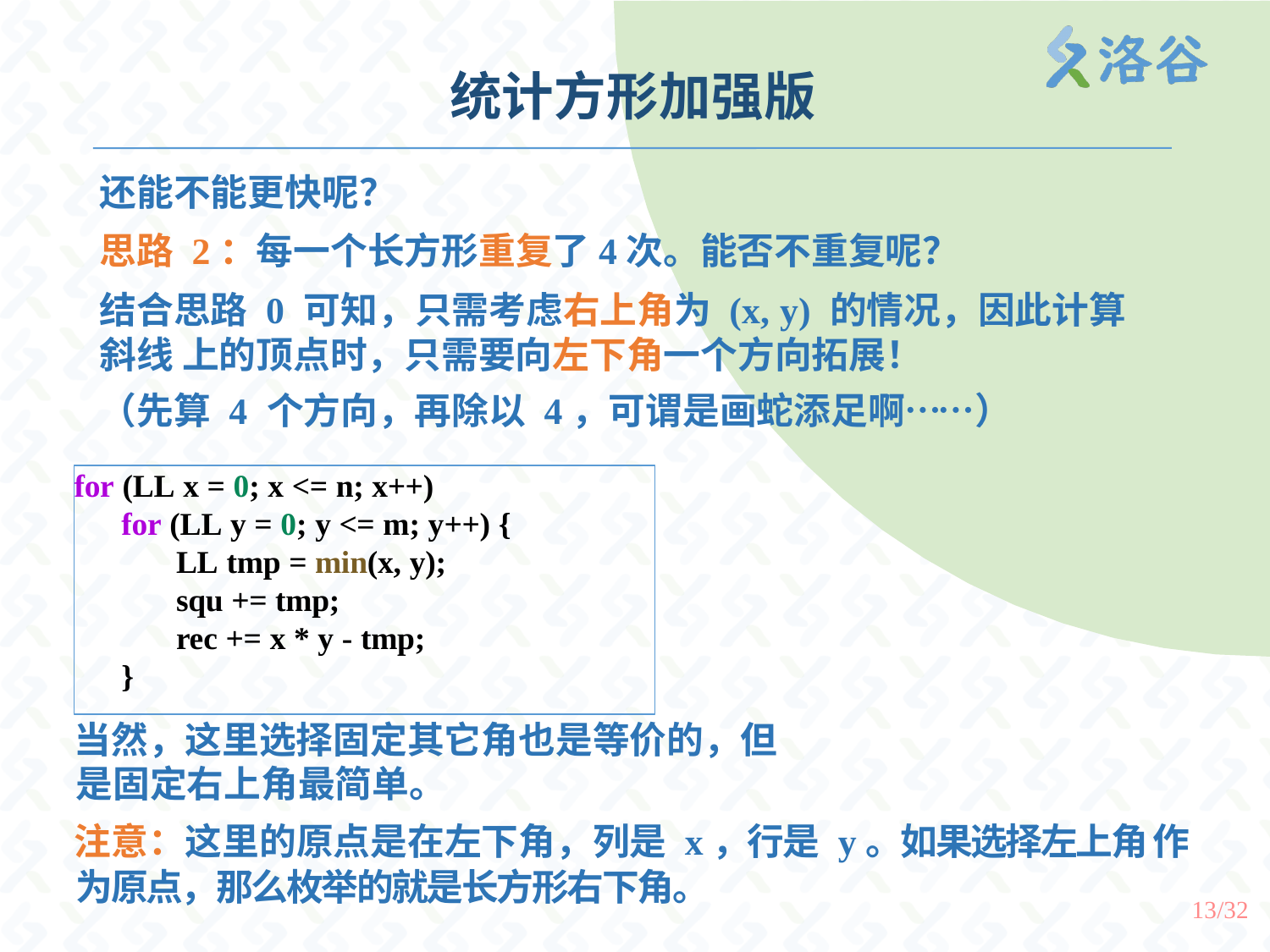

# 统计方形加强版

还能不能更快呢？

思路 2：每一个长方形重复了4次。能否不重复呢？

结合思路 0 可知，只需考虑右上角为 (x, y) 的情况，因此计算斜线 上的顶点时，只需要向左下角一个方向拓展！

（先算 4 个方向，再除以 4，可谓是画蛇添足啊……）

for (LL x = 0; x <= n; x++)
      for (LL y = 0; y <= m; y++) {
             LL tmp = min(x, y);
             squ += tmp;
             rec += x * y - tmp;
      }

当然，这里选择固定其它角也是等价的，但是固定右上角最简单。

注意：这里的原点是在左下角，列是 x，行是 y。如果选择左上角 作为原点，那么枚举的就是长方形右下角。
13/32